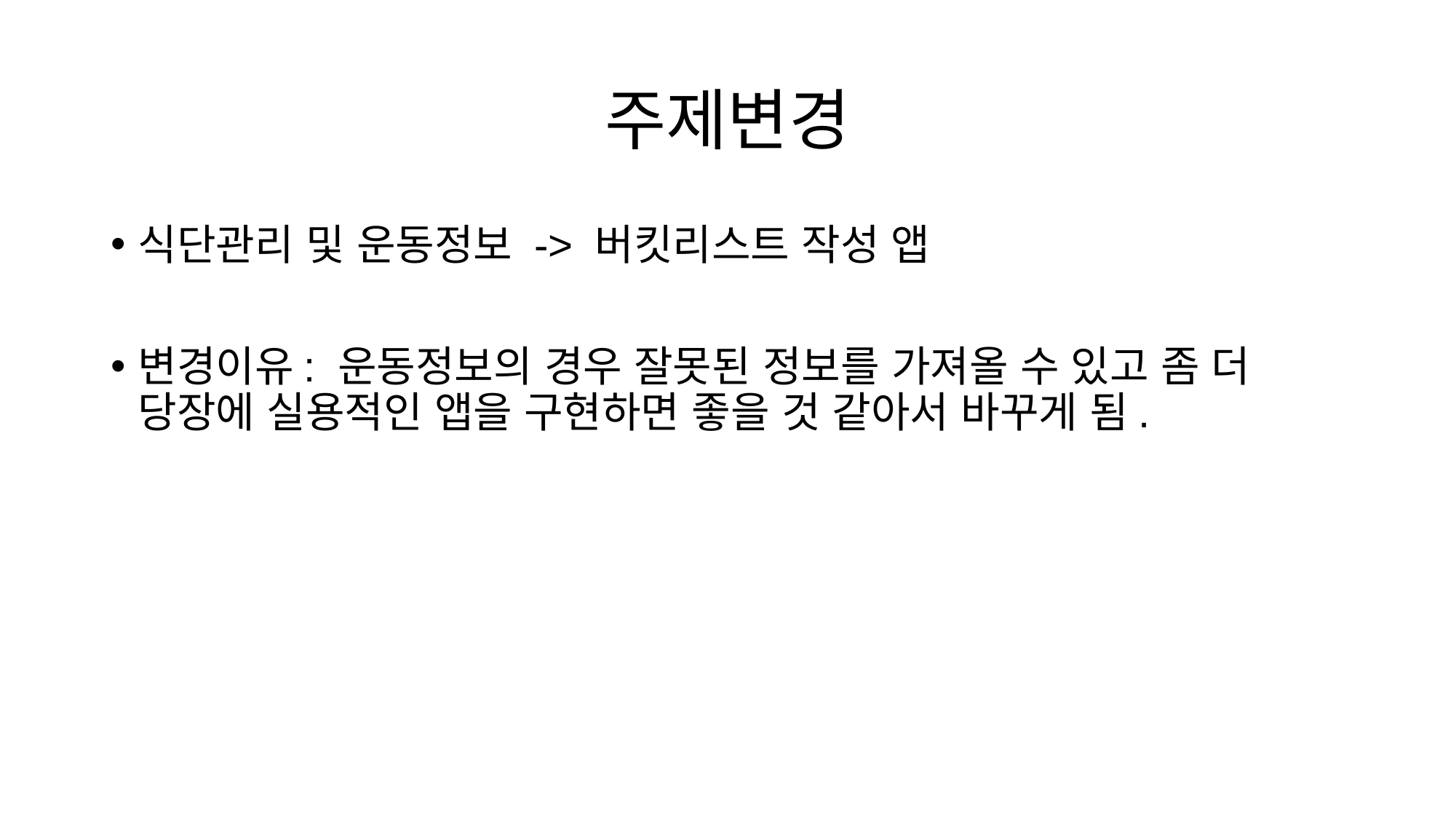

# 주제변경
식단관리 및 운동정보 -> 버킷리스트 작성 앱

변경이유: 운동정보의 경우 잘못된 정보를 가져올 수 있고 좀 더 당장에 실용적인 앱을 구현하면 좋을 것 같아서 바꾸게 됨.